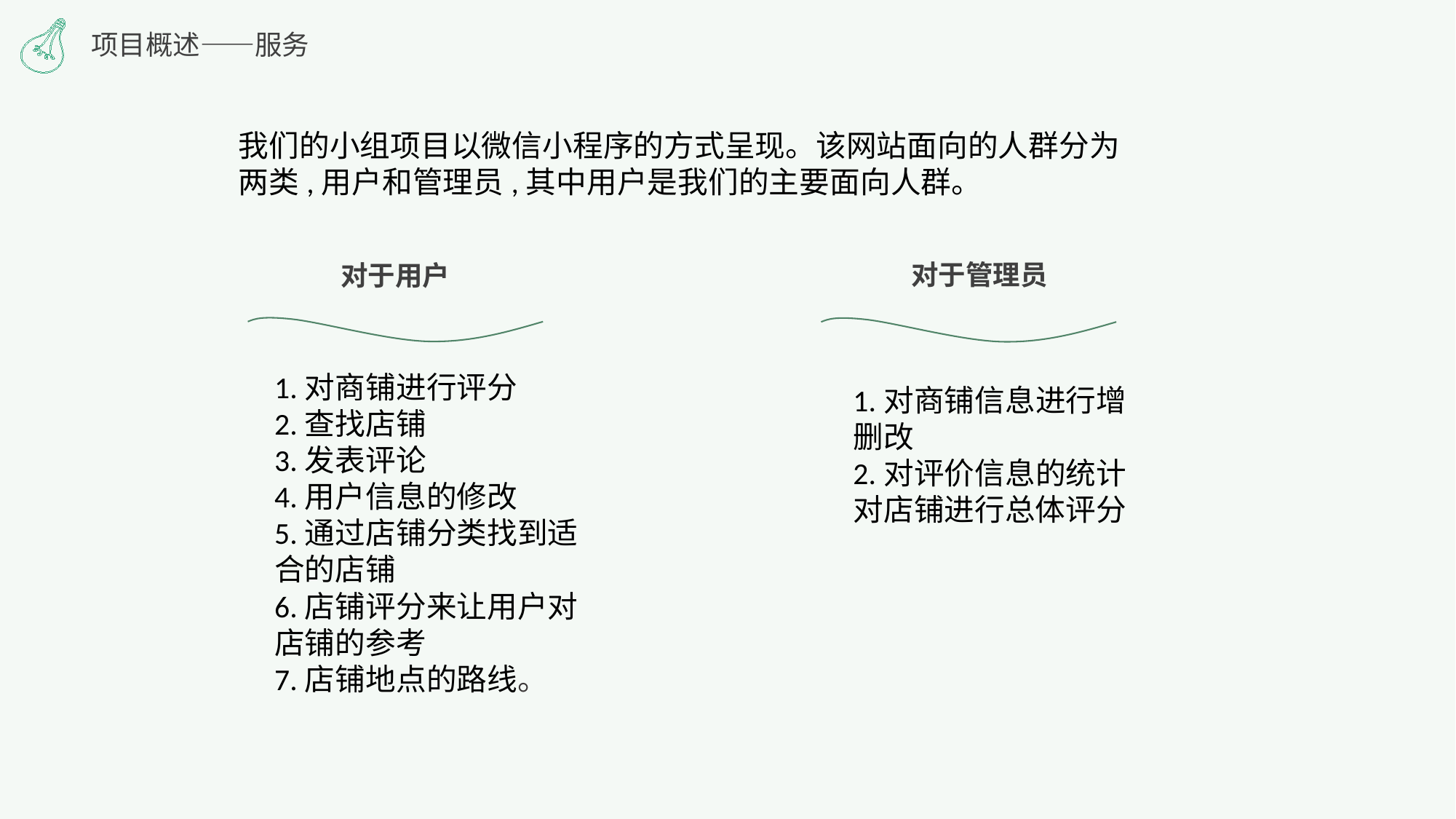

项目概述——服务
我们的小组项目以微信小程序的方式呈现。该网站面向的人群分为两类,用户和管理员,其中用户是我们的主要面向人群。
对于管理员
对于用户

1.对商铺进行评分
2.查找店铺
3.发表评论
4.用户信息的修改
5.通过店铺分类找到适合的店铺
6.店铺评分来让用户对店铺的参考
7.店铺地点的路线。
1.对商铺信息进行增删改
2.对评价信息的统计对店铺进行总体评分